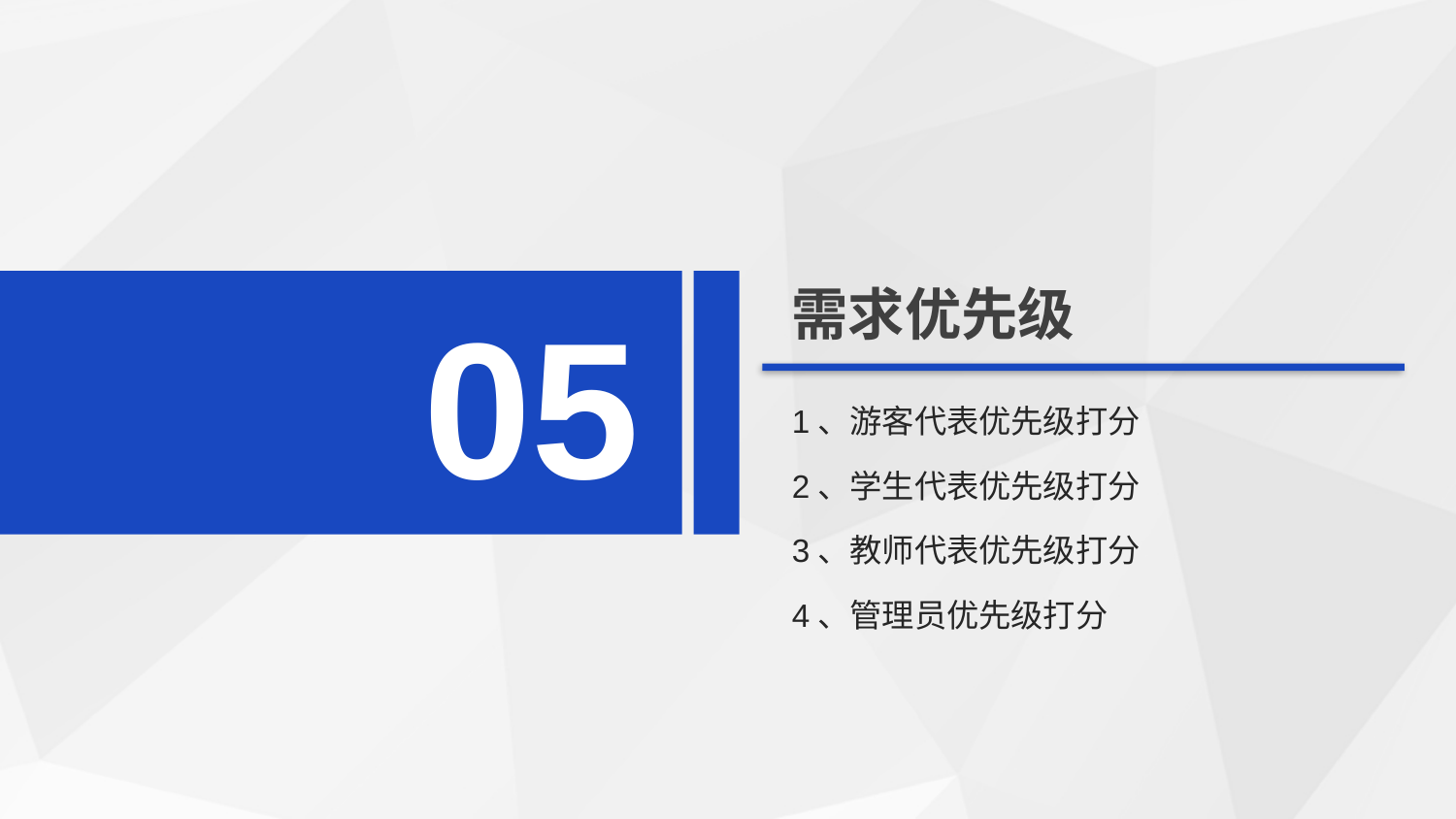

05
需求优先级

1、游客代表优先级打分
2、学生代表优先级打分
3、教师代表优先级打分
4、管理员优先级打分